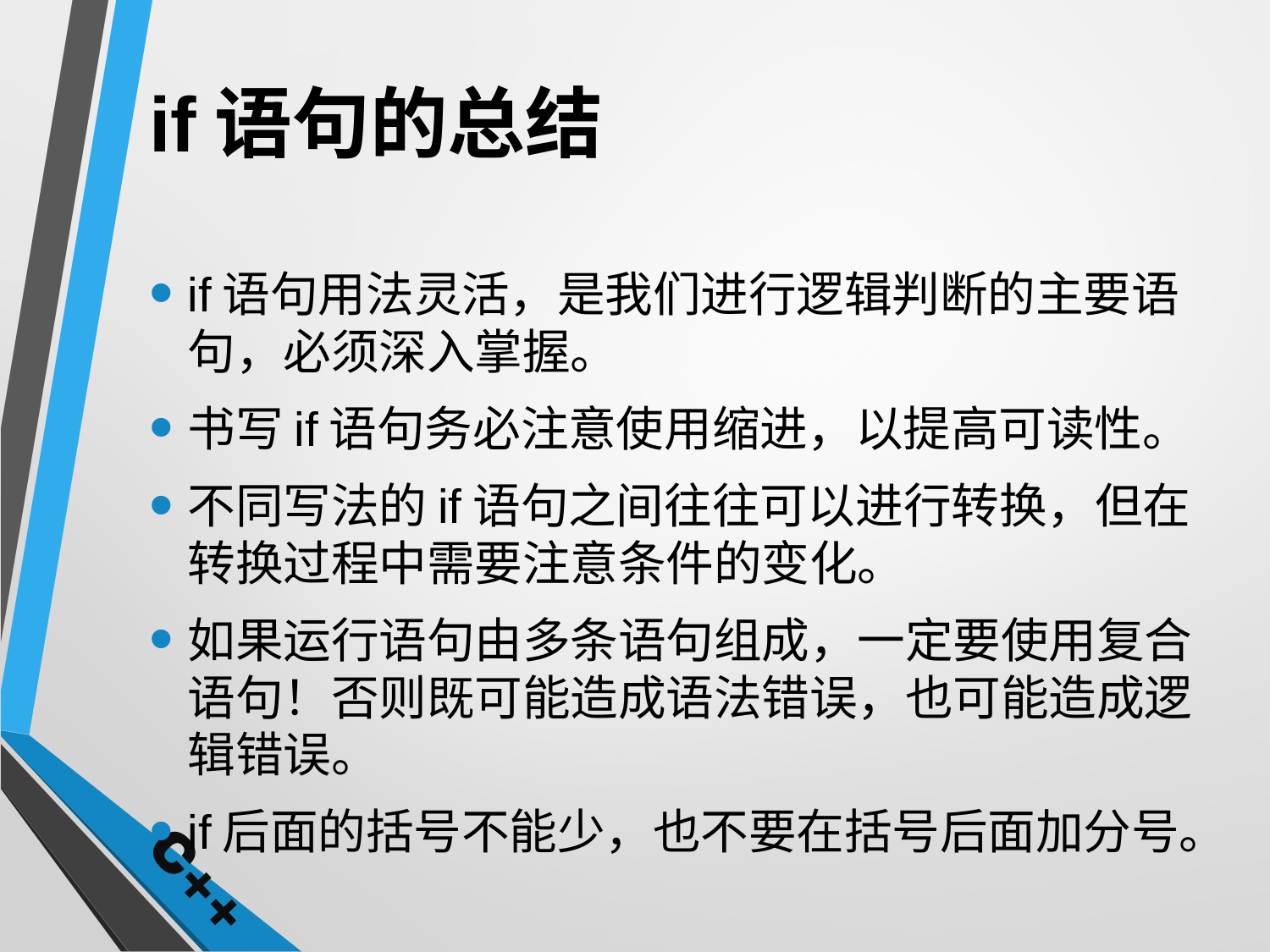

# if语句的总结
if语句用法灵活，是我们进行逻辑判断的主要语句，必须深入掌握。
书写if语句务必注意使用缩进，以提高可读性。
不同写法的if语句之间往往可以进行转换，但在转换过程中需要注意条件的变化。
如果运行语句由多条语句组成，一定要使用复合语句！否则既可能造成语法错误，也可能造成逻辑错误。
if后面的括号不能少，也不要在括号后面加分号。